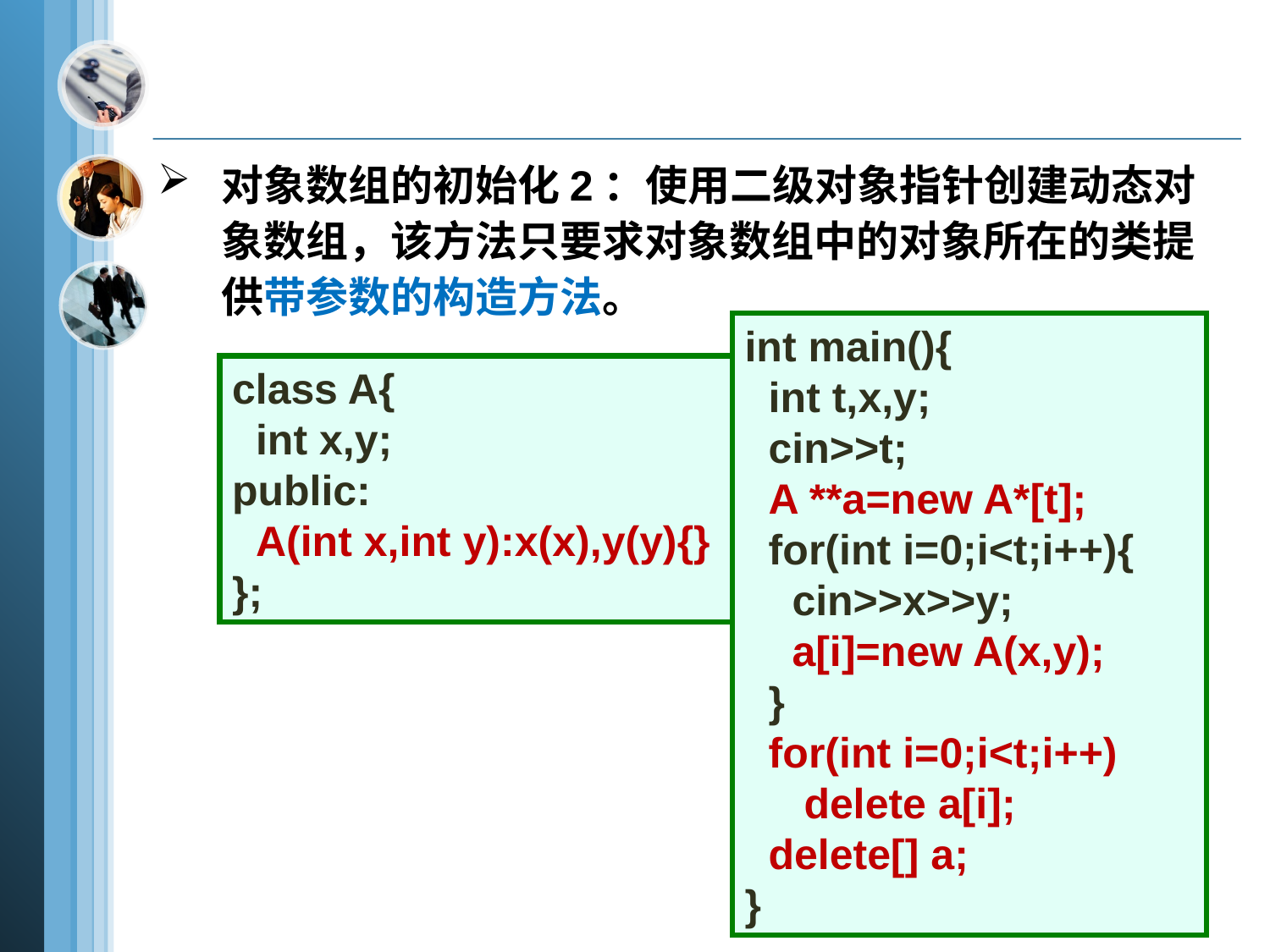

对象数组的初始化2：使用二级对象指针创建动态对象数组，该方法只要求对象数组中的对象所在的类提供带参数的构造方法。
int main(){
  int t,x,y;
  cin>>t;
  A **a=new A*[t];
  for(int i=0;i<t;i++){
    cin>>x>>y;
    a[i]=new A(x,y);
  }
  for(int i=0;i<t;i++)
     delete a[i];
  delete[] a;
}
class A{
  int x,y;
public:
  A(int x,int y):x(x),y(y){}
};